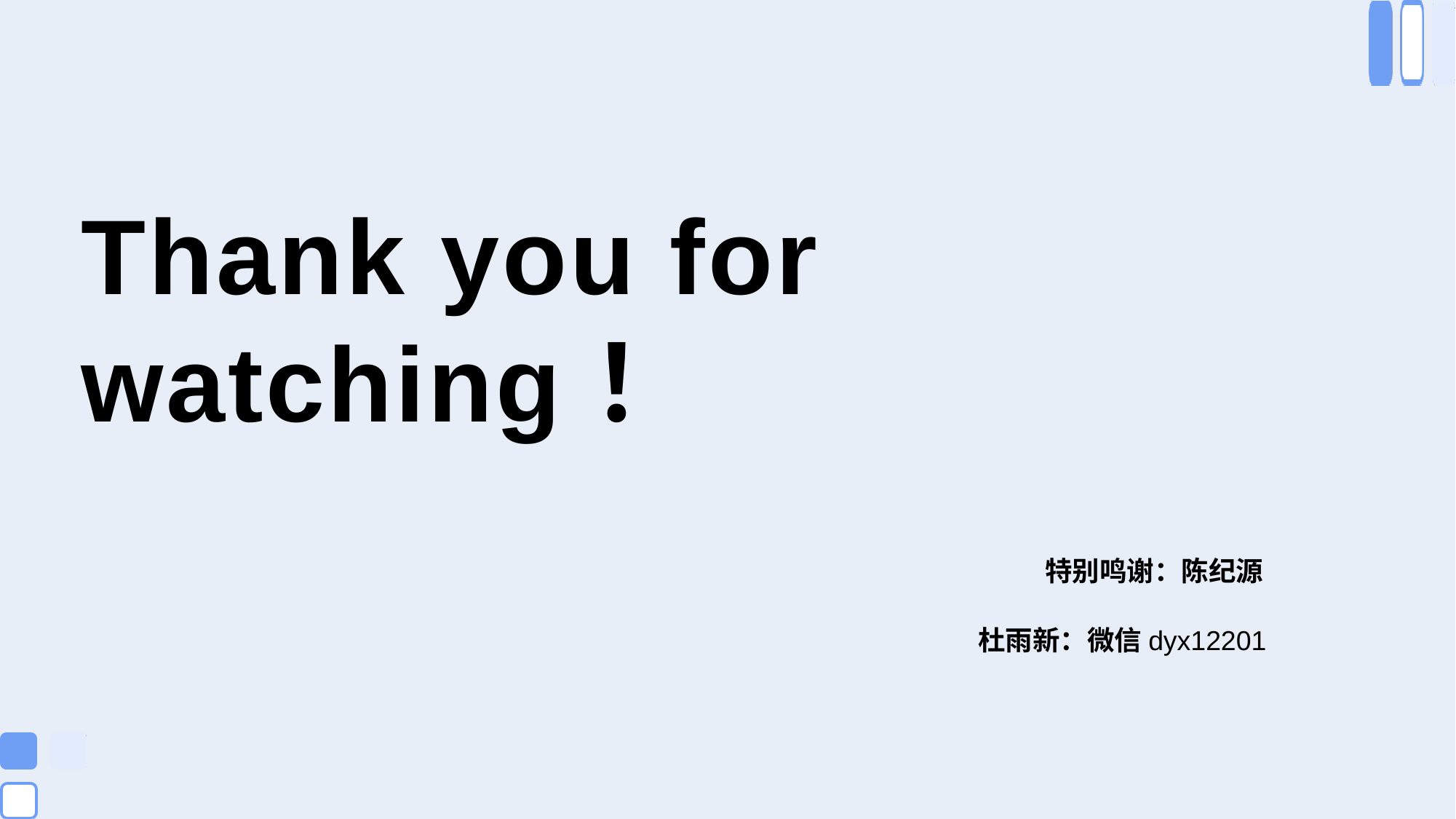

# Thank you for watching！
特别鸣谢：陈纪源
杜雨新：微信dyx12201